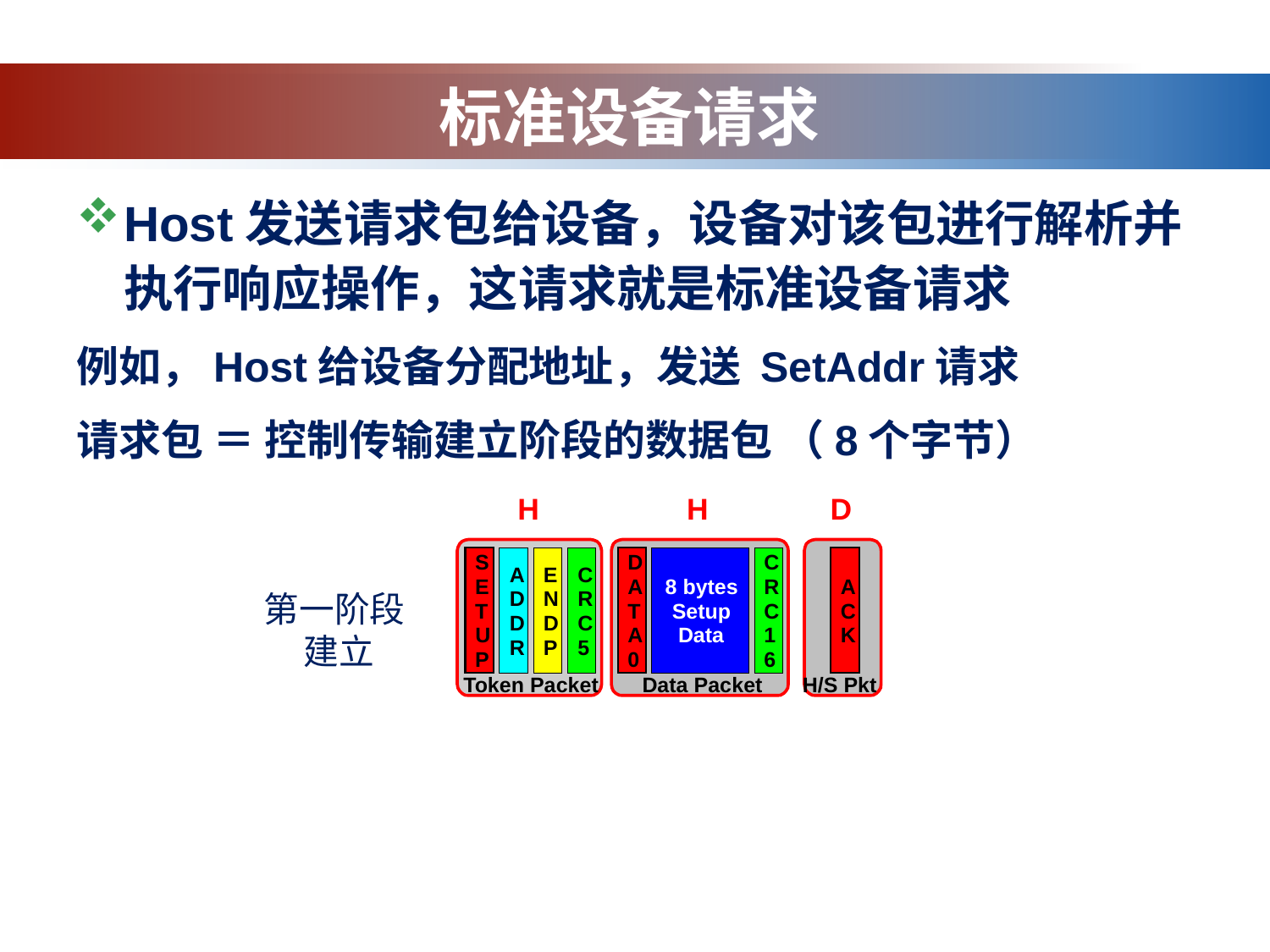

# 标准设备请求
Host发送请求包给设备，设备对该包进行解析并执行响应操作，这请求就是标准设备请求
例如，Host给设备分配地址，发送 SetAddr请求
请求包 ＝ 控制传输建立阶段的数据包 （8个字节）

H
H
D

S
D
C
A
E
C
E
A
8 bytes
R
A
D
N
R
第一阶段
    建立
T
T
Setup
C
C
D
D
C
U
A
Data
1
K
R
P
5
P
0
6
Token Packet
Data Packet
H/S Pkt